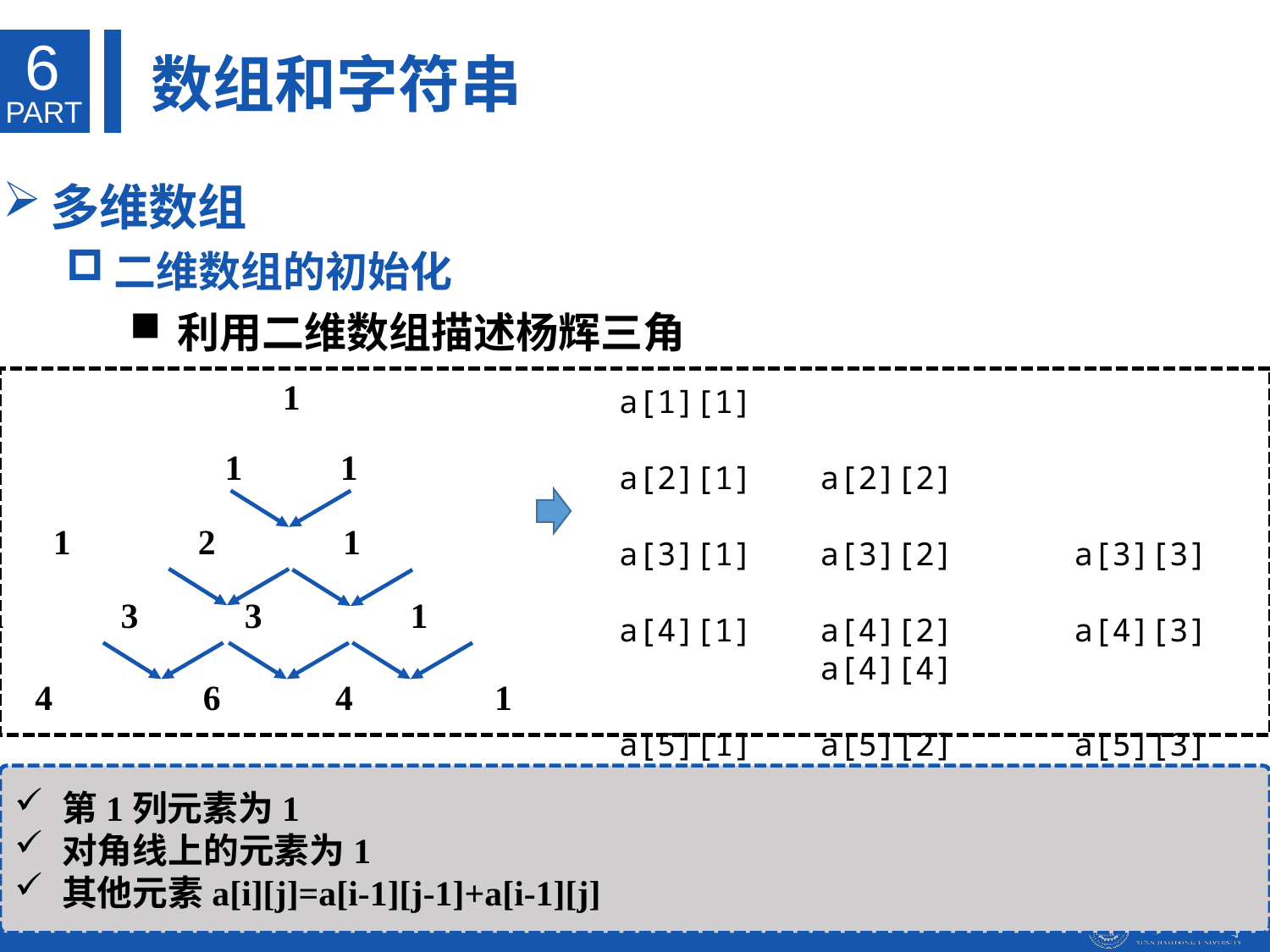

6
数组和字符串
PART
多维数组
二维数组的初始化
利用二维数组描述杨辉三角
1
1           1

1      2      1

1             3     3       1

1      4          6      4         1

a[1][1]

a[2][1]	a[2][2]

a[3][1]	a[3][2]	a[3][3]

a[4][1]	a[4][2]	a[4][3]	a[4][4]

a[5][1]	a[5][2]	a[5][3]	a[5][4]	a[5][5]

第1列元素为1
对角线上的元素为1
其他元素a[i][j]=a[i-1][j-1]+a[i-1][j]